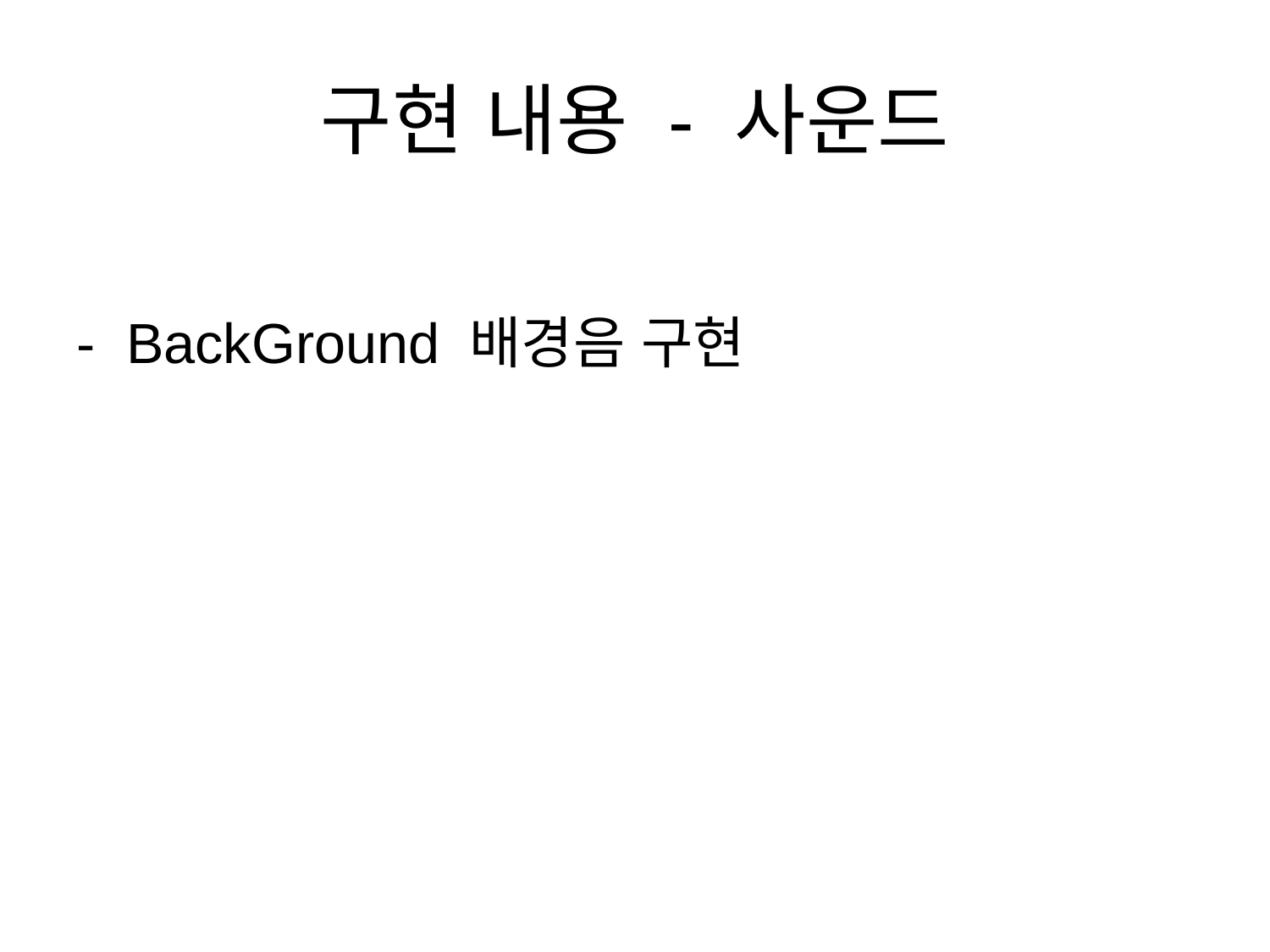

# 구현 내용 - 사운드

-  BackGround 배경음 구현